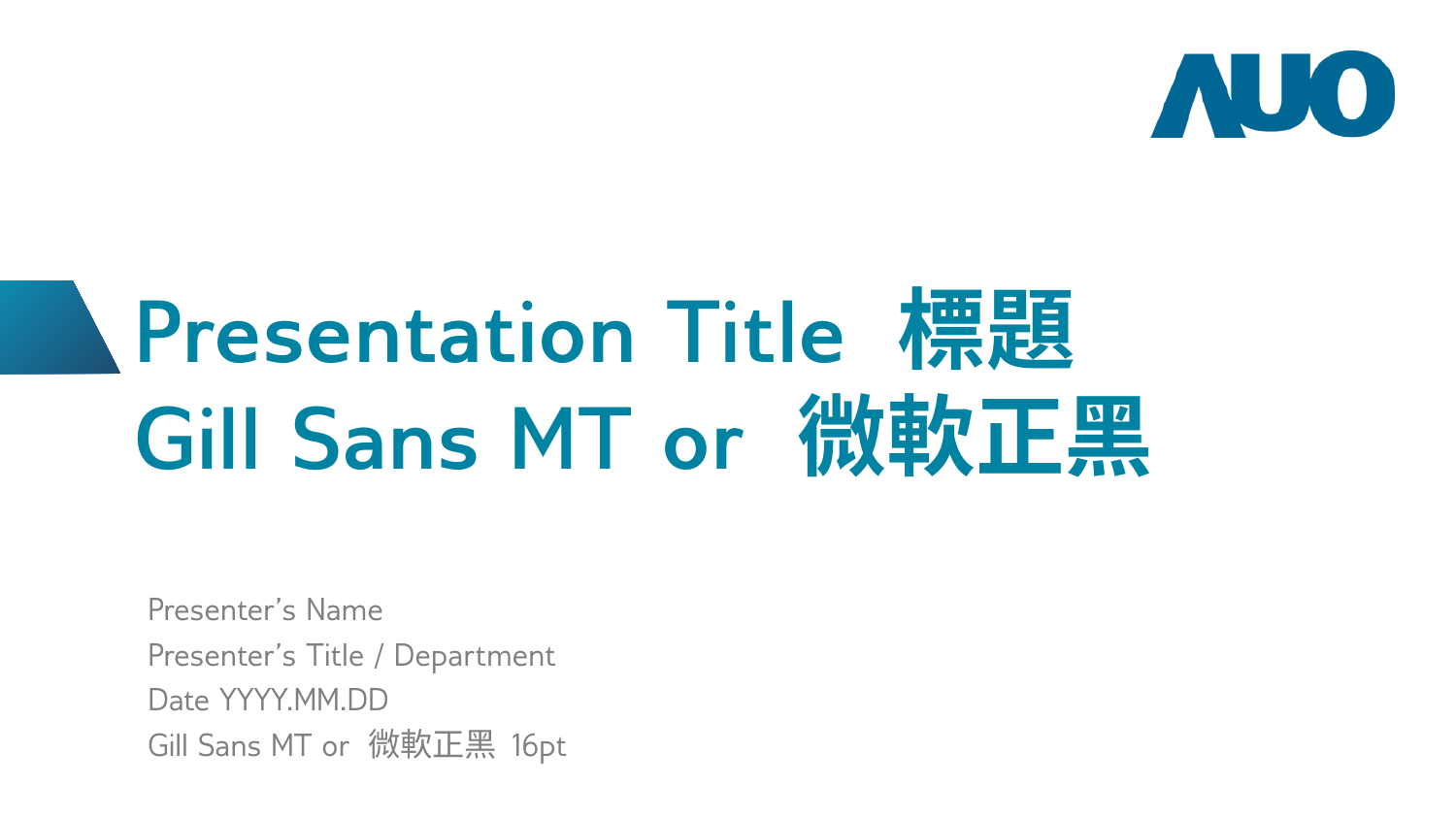

# Presentation Title 標題 Gill Sans MT or 微軟正黑
Presenter’s Name
Presenter’s Title / Department
Date YYYY.MM.DD
Gill Sans MT or 微軟正黑 16pt